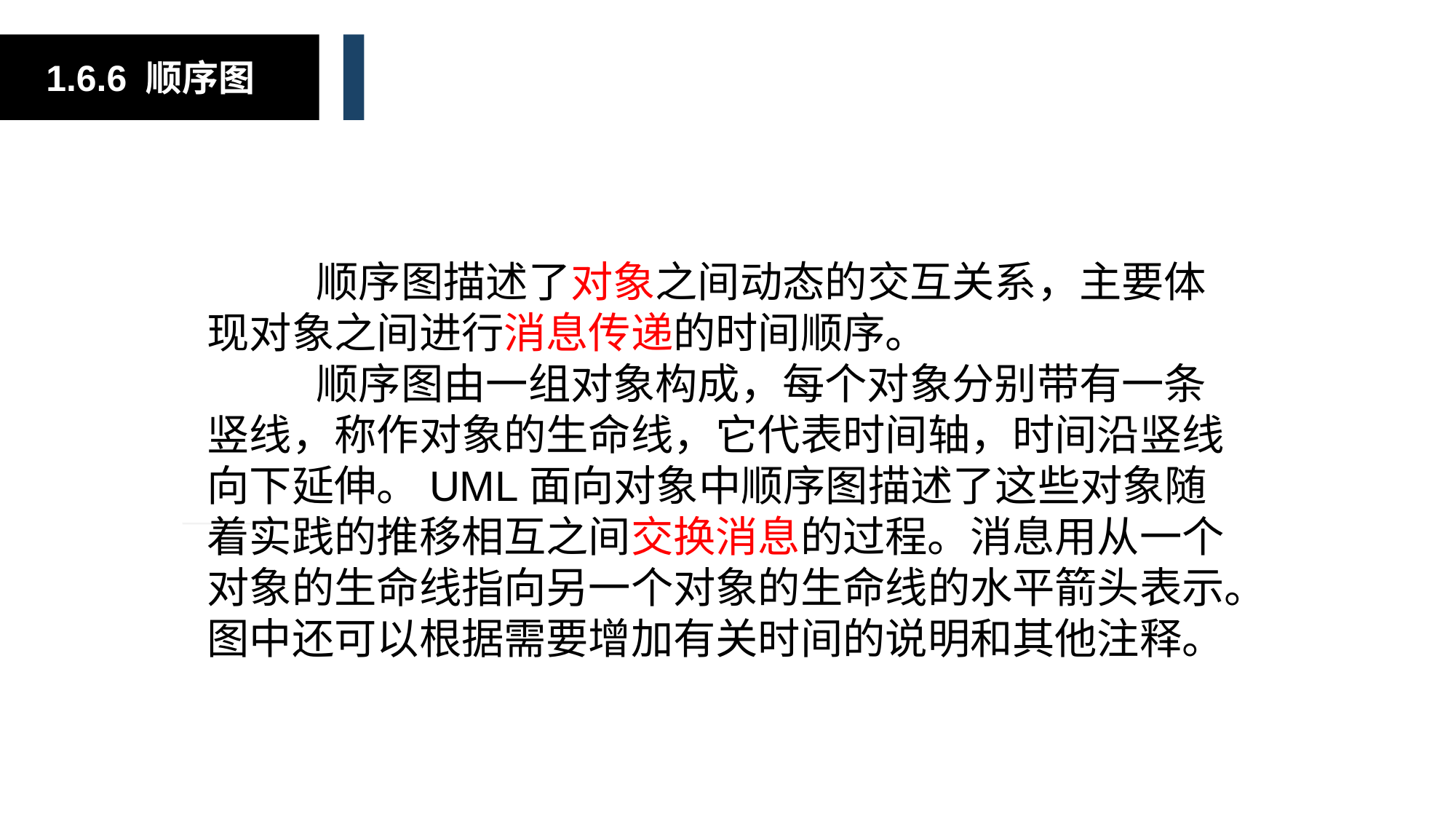

1.6.6 顺序图
	顺序图描述了对象之间动态的交互关系，主要体现对象之间进行消息传递的时间顺序。
	顺序图由一组对象构成，每个对象分别带有一条竖线，称作对象的生命线，它代表时间轴，时间沿竖线向下延伸。UML面向对象中顺序图描述了这些对象随着实践的推移相互之间交换消息的过程。消息用从一个对象的生命线指向另一个对象的生命线的水平箭头表示。图中还可以根据需要增加有关时间的说明和其他注释。